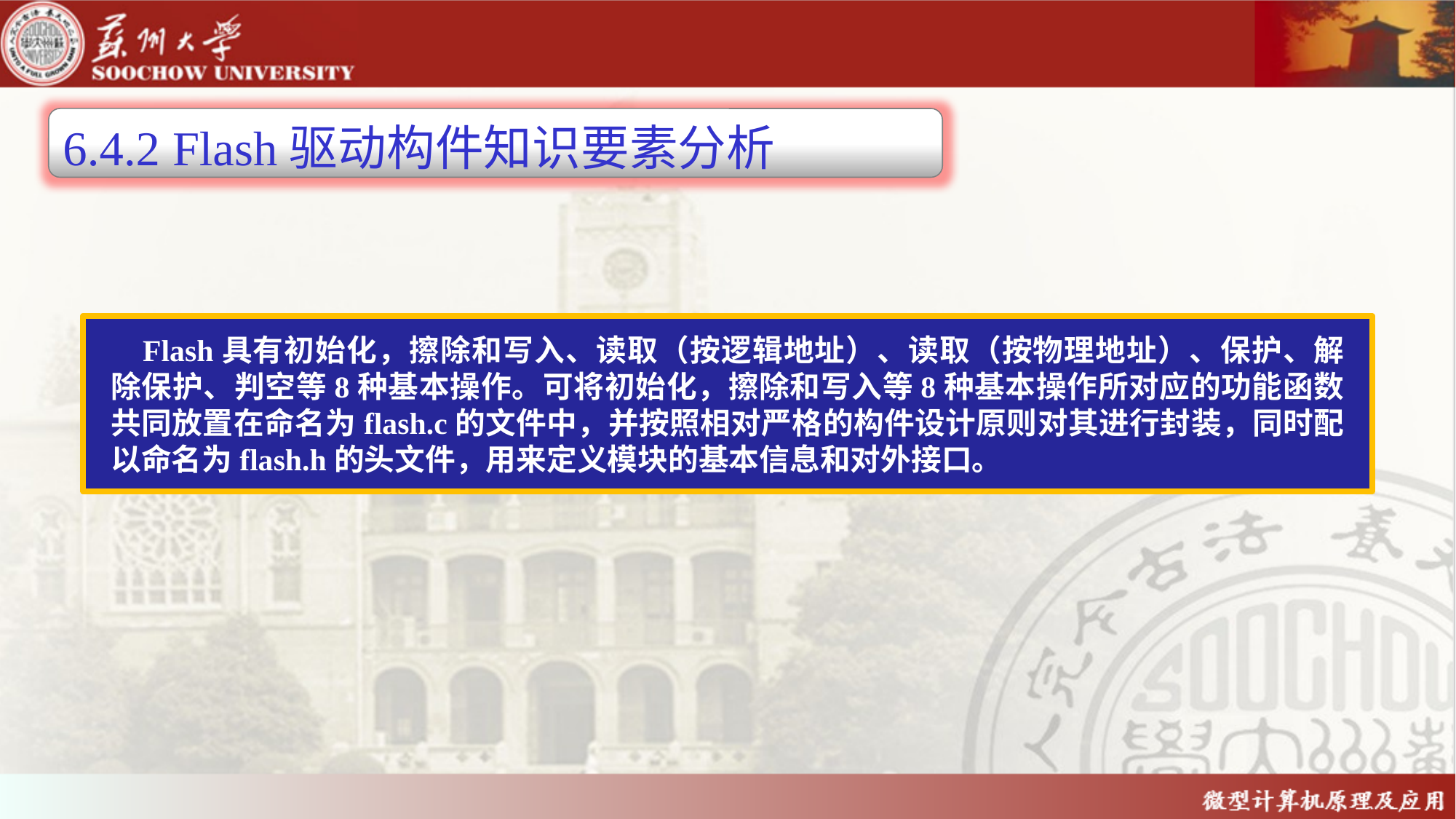

6.4.2 Flash驱动构件知识要素分析
Flash具有初始化，擦除和写入、读取（按逻辑地址）、读取（按物理地址）、保护、解除保护、判空等8种基本操作。可将初始化，擦除和写入等8种基本操作所对应的功能函数共同放置在命名为flash.c的文件中，并按照相对严格的构件设计原则对其进行封装，同时配以命名为flash.h的头文件，用来定义模块的基本信息和对外接口。